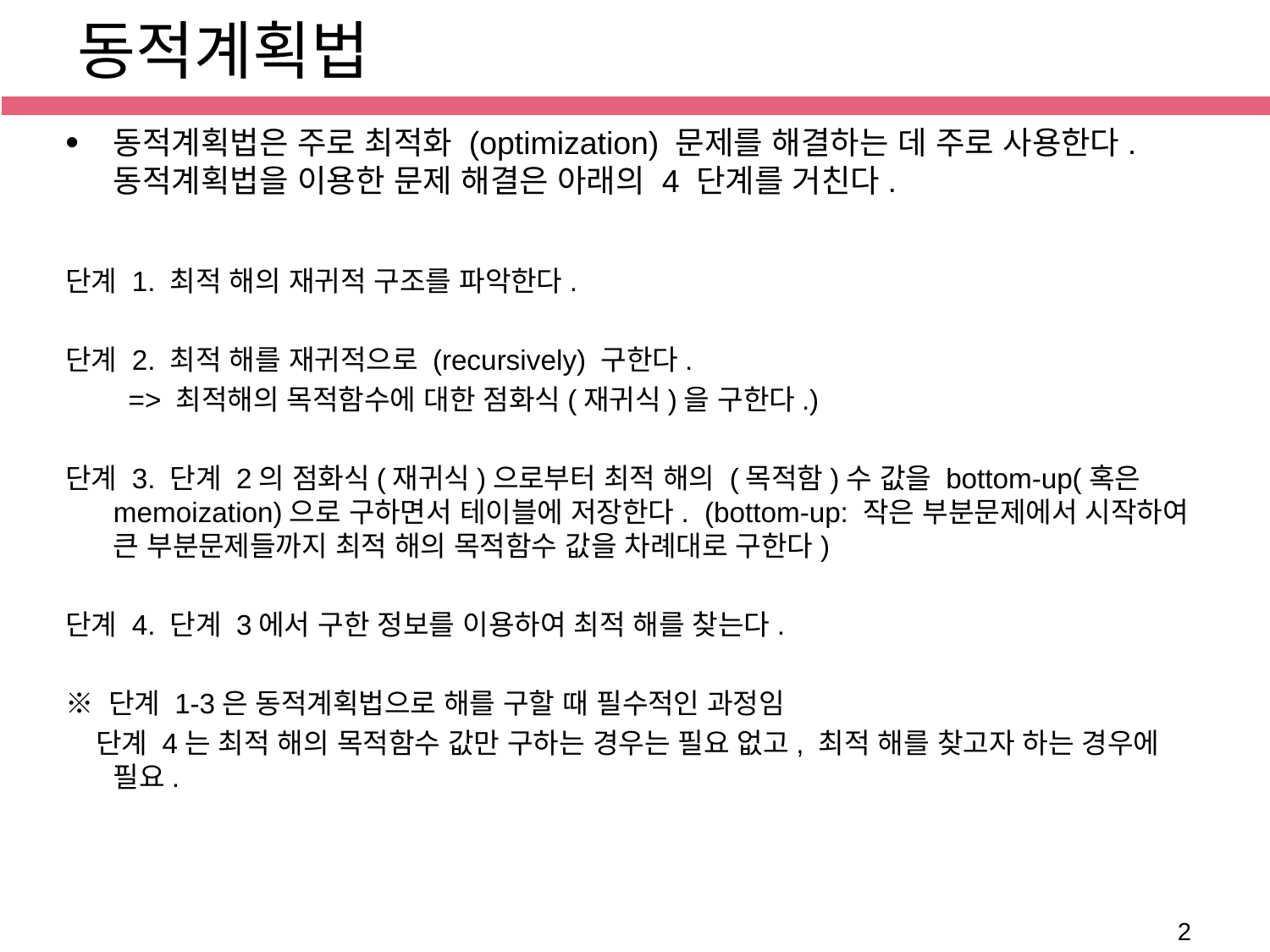

동적계획법
동적계획법은 주로 최적화 (optimization) 문제를 해결하는 데 주로 사용한다. 동적계획법을 이용한 문제 해결은 아래의 4 단계를 거친다.

단계 1. 최적 해의 재귀적 구조를 파악한다.

단계 2. 최적 해를 재귀적으로 (recursively) 구한다.
        => 최적해의 목적함수에 대한 점화식(재귀식)을 구한다.)

단계 3. 단계 2의 점화식(재귀식)으로부터 최적 해의 (목적함)수 값을 bottom-up(혹은 memoization)으로 구하면서 테이블에 저장한다.  (bottom-up: 작은 부분문제에서 시작하여 큰 부분문제들까지 최적 해의 목적함수 값을 차례대로 구한다)

단계 4. 단계 3에서 구한 정보를 이용하여 최적 해를 찾는다.

※ 단계 1-3은 동적계획법으로 해를 구할 때 필수적인 과정임
   단계 4는 최적 해의 목적함수 값만 구하는 경우는 필요 없고, 최적 해를 찾고자 하는 경우에 필요.